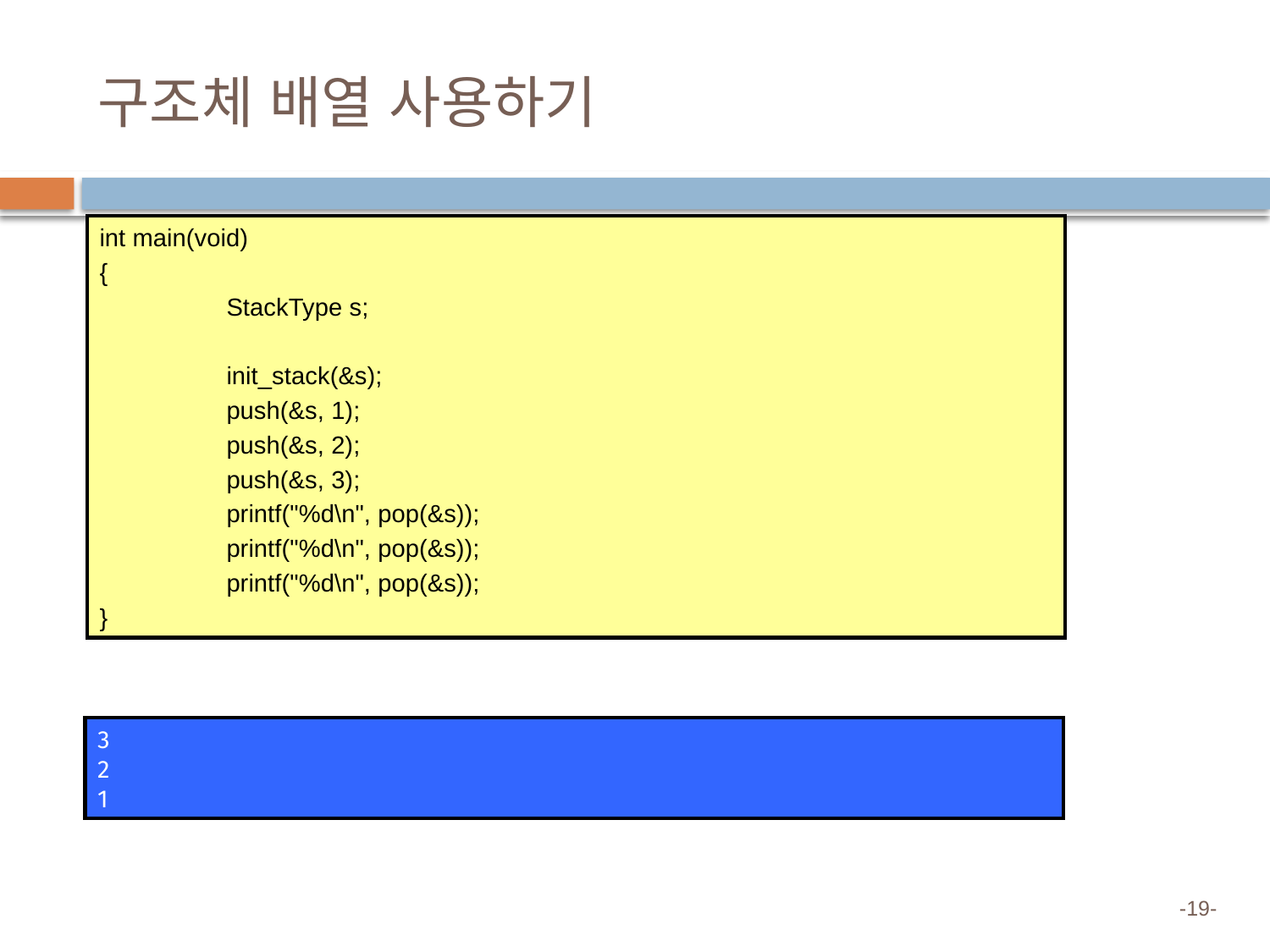

# 구조체 배열 사용하기
int main(void)
{
	StackType s;

	init_stack(&s);
	push(&s, 1);
	push(&s, 2);
	push(&s, 3);
	printf("%d\n", pop(&s));
	printf("%d\n", pop(&s));
	printf("%d\n", pop(&s));
}

3
2
1